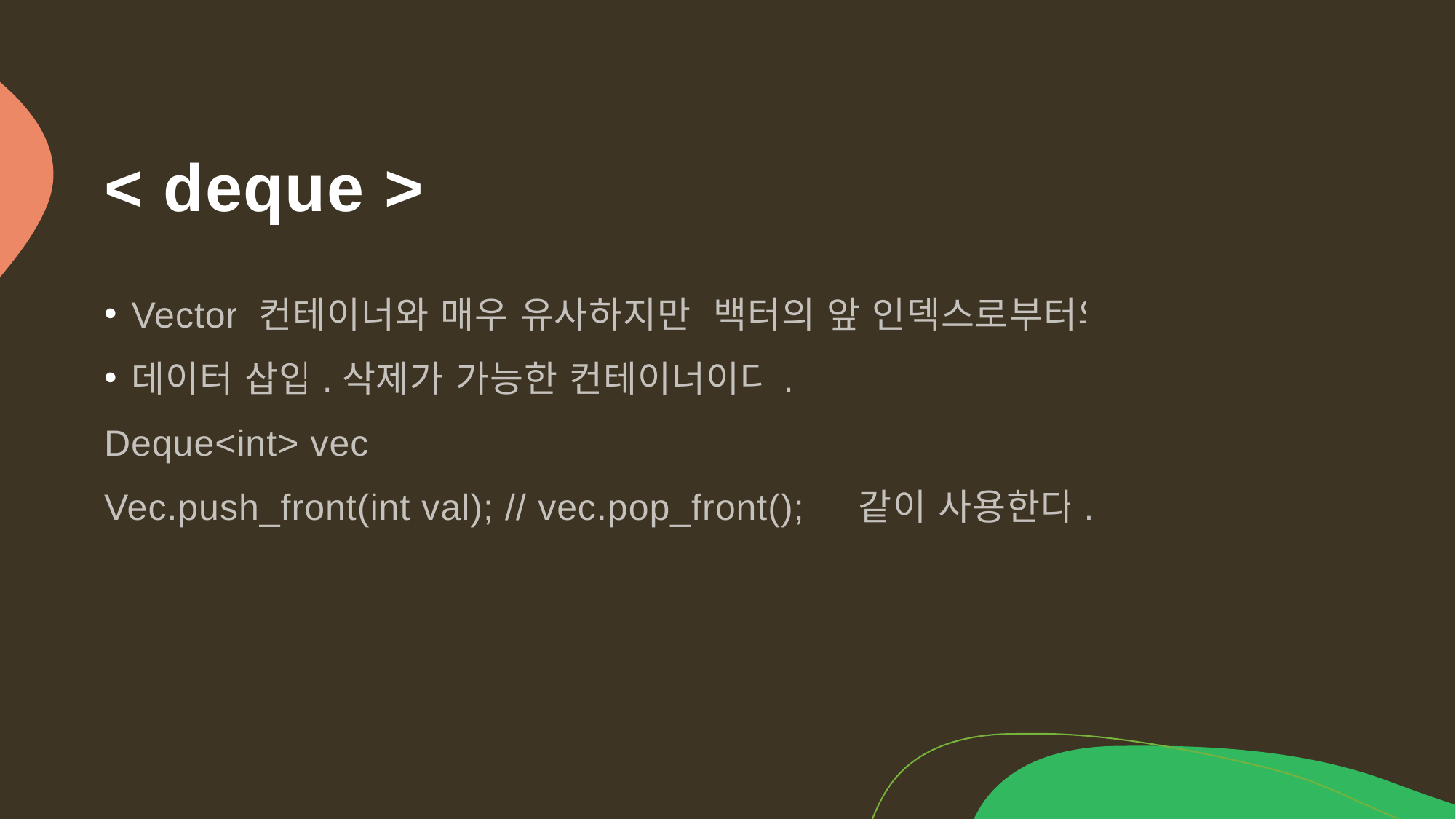

# < deque >
Vector 컨테이너와 매우 유사하지만  백터의 앞 인덱스로부터의
데이터 삽입.삭제가 가능한 컨테이너이다.
Deque<int> vec ;
Vec.push_front(int val); // vec.pop_front(); // 같이 사용한다.